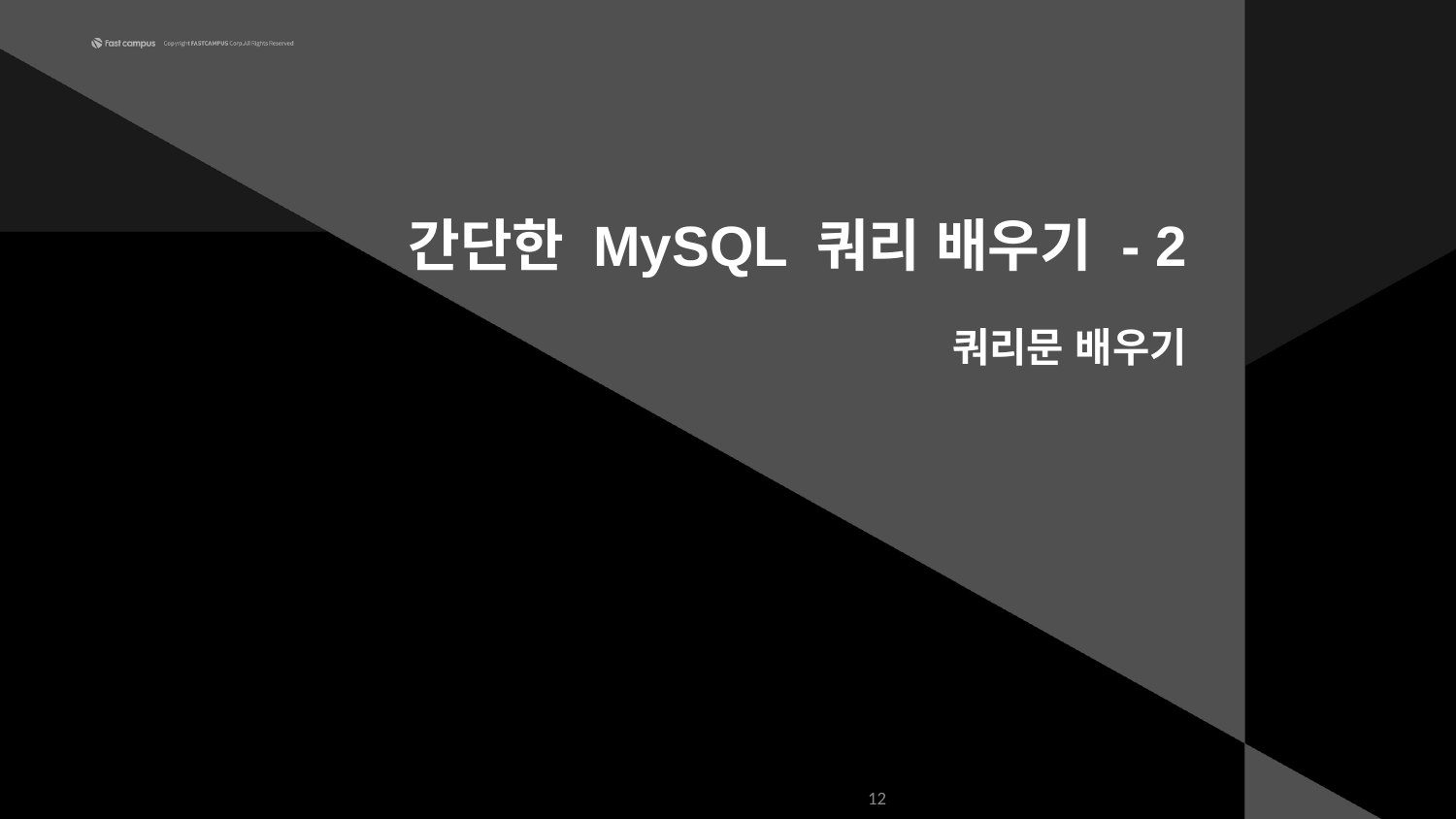

간단한 MySQL 쿼리 배우기 - 2
쿼리문 배우기
12